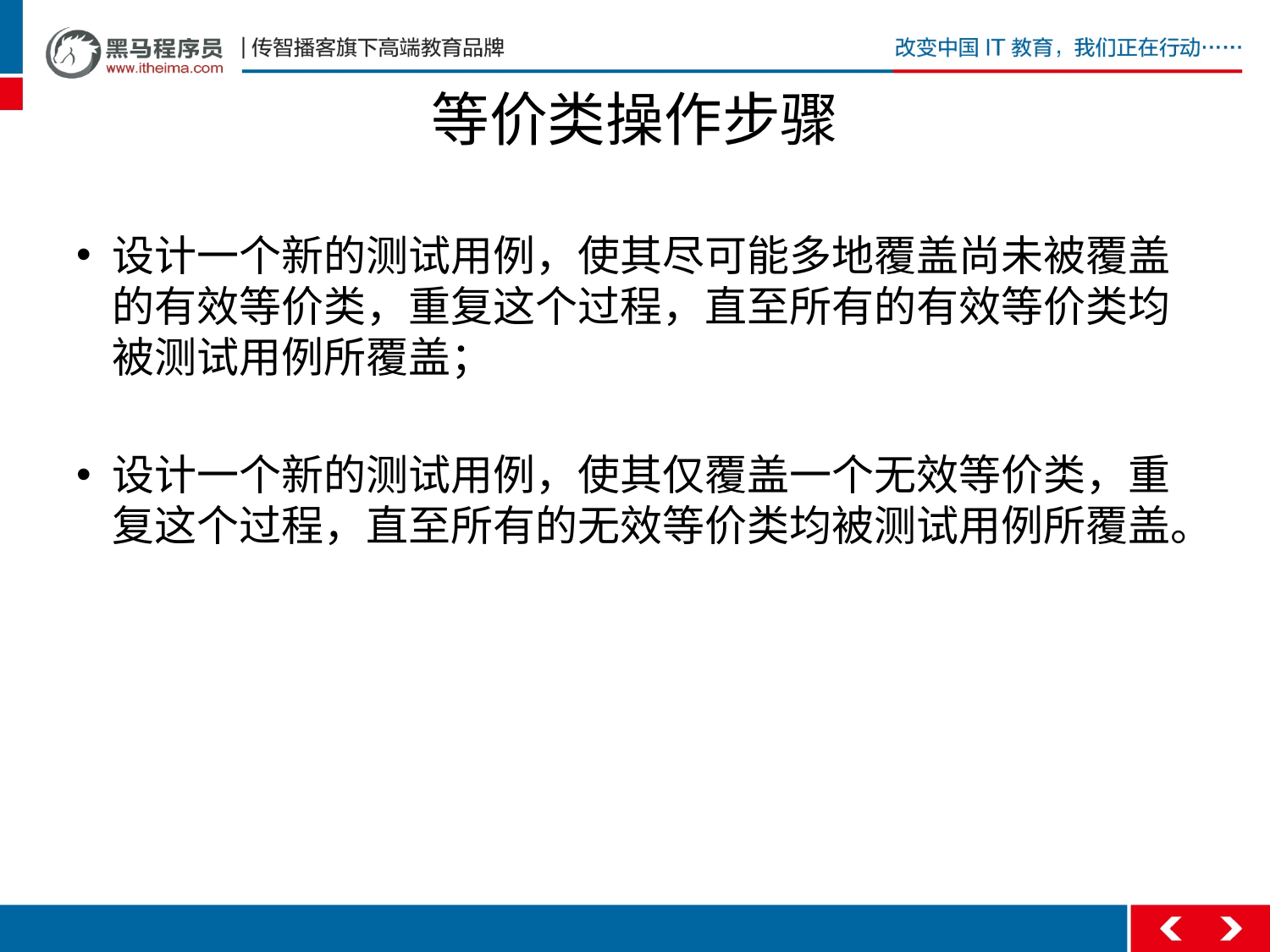

# 等价类操作步骤
设计一个新的测试用例，使其尽可能多地覆盖尚未被覆盖的有效等价类，重复这个过程，直至所有的有效等价类均被测试用例所覆盖；

设计一个新的测试用例，使其仅覆盖一个无效等价类，重复这个过程，直至所有的无效等价类均被测试用例所覆盖。